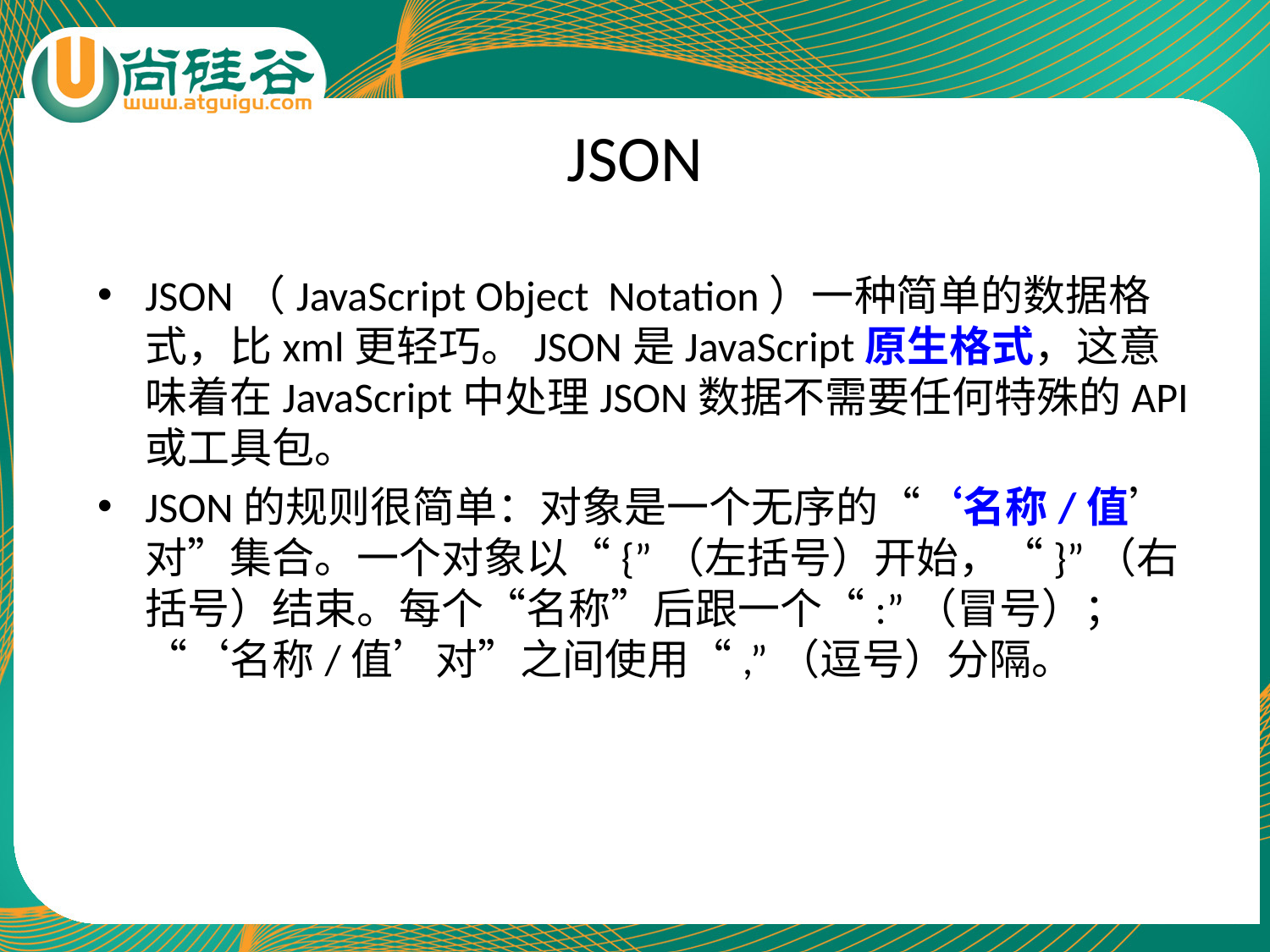

# JSON
JSON（JavaScript Object  Notation）一种简单的数据格式，比xml更轻巧。JSON是JavaScript原生格式，这意味着在JavaScript中处理JSON数据不需要任何特殊的API或工具包。
JSON的规则很简单：对象是一个无序的“‘名称/值’对”集合。一个对象以“{”（左括号）开始，“}”（右括号）结束。每个“名称”后跟一个“:”（冒号）；“‘名称/值’对”之间使用“,”（逗号）分隔。